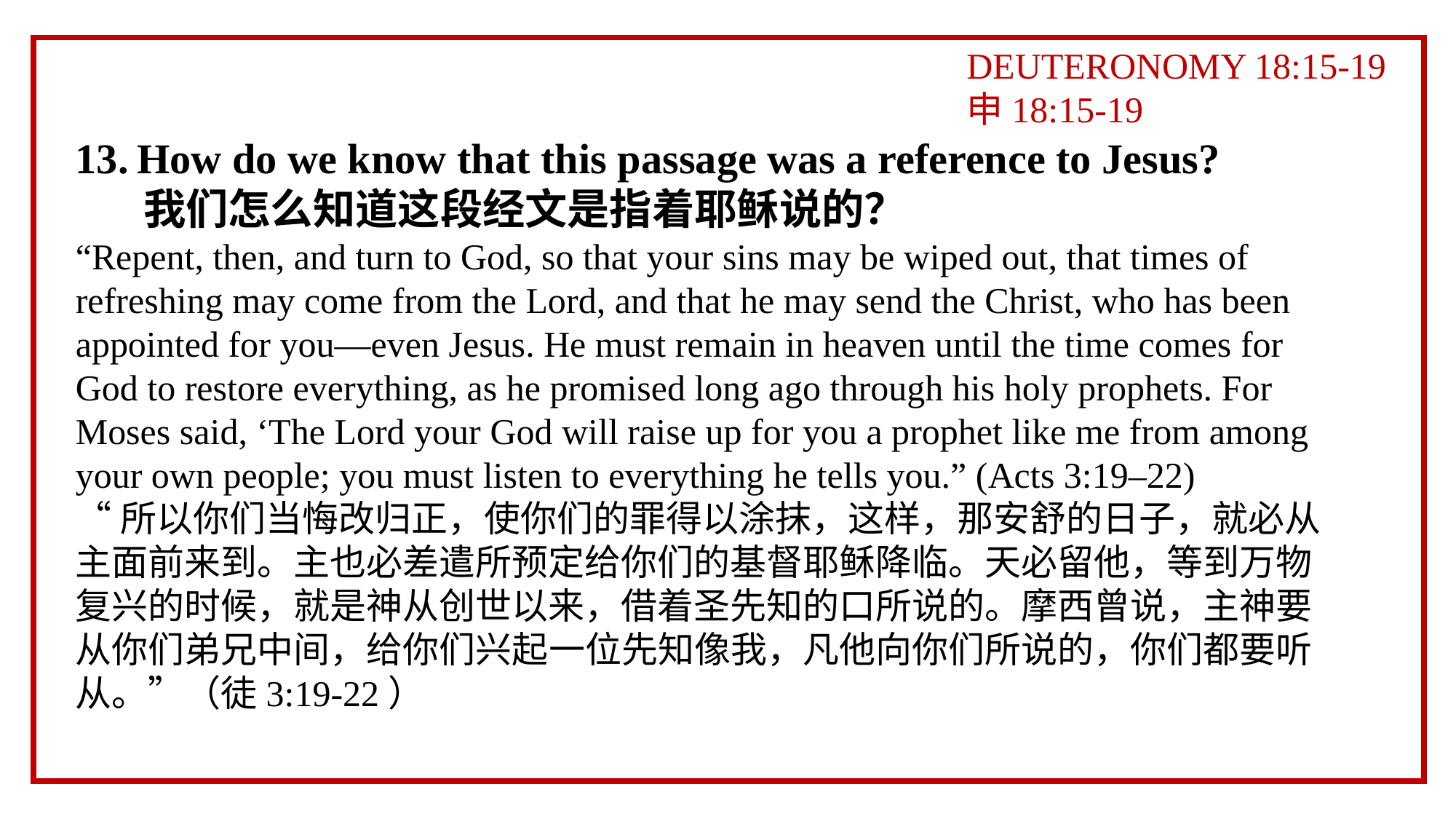

DEUTERONOMY 18:15-19
申18:15-19
How do we know that this passage was a reference to Jesus?
      我们怎么知道这段经文是指着耶稣说的？
“Repent, then, and turn to God, so that your sins may be wiped out, that times of refreshing may come from the Lord, and that he may send the Christ, who has been appointed for you—even Jesus. He must remain in heaven until the time comes for God to restore everything, as he promised long ago through his holy prophets. For Moses said, ‘The Lord your God will raise up for you a prophet like me from among your own people; you must listen to everything he tells you.” (Acts 3:19–22)
“所以你们当悔改归正，使你们的罪得以涂抹，这样，那安舒的日子，就必从主面前来到。主也必差遣所预定给你们的基督耶稣降临。天必留他，等到万物复兴的时候，就是神从创世以来，借着圣先知的口所说的。摩西曾说，主神要从你们弟兄中间，给你们兴起一位先知像我，凡他向你们所说的，你们都要听从。”（徒3:19-22）